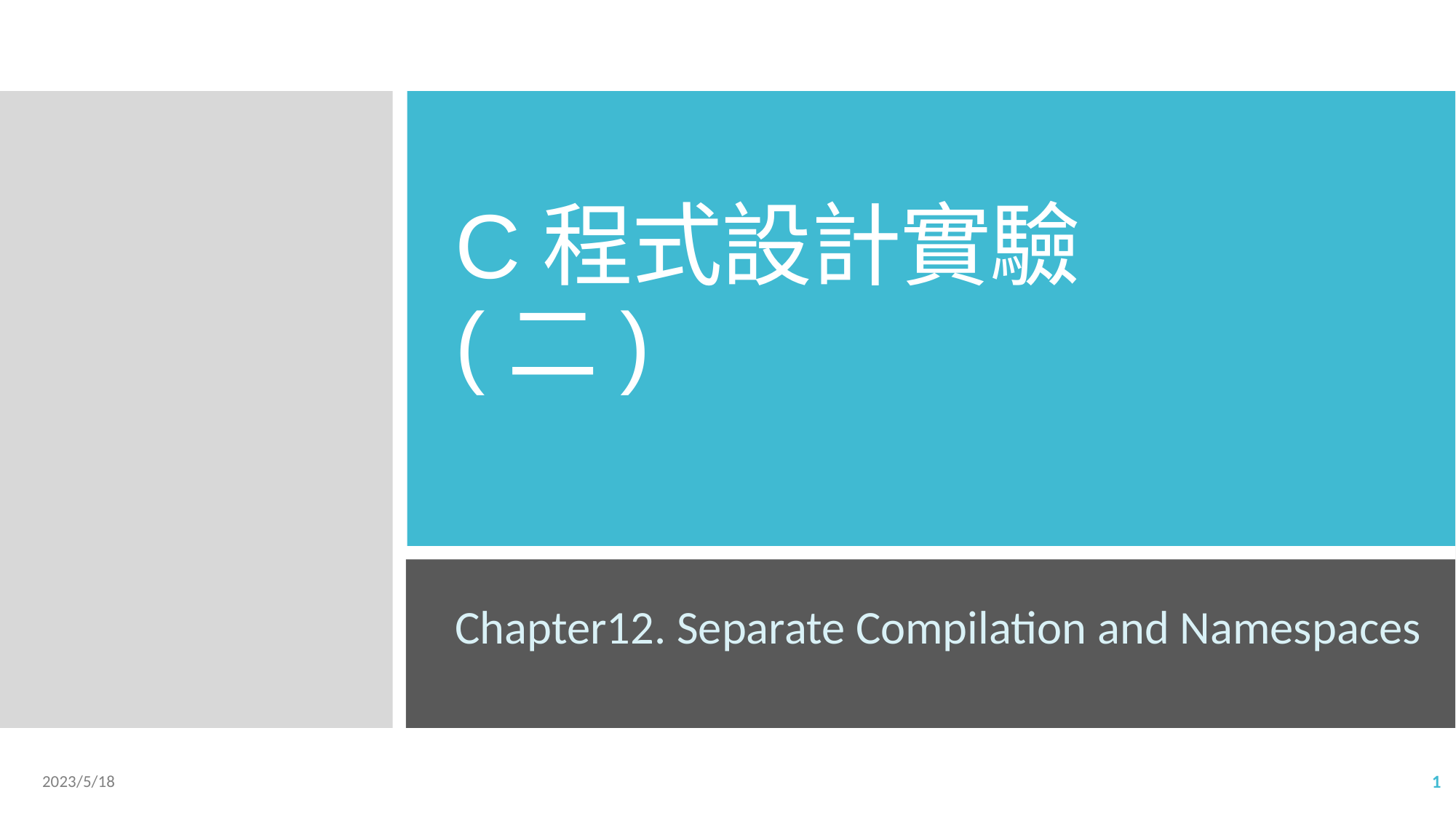

# C程式設計實驗(二)

Chapter12. Separate Compilation and Namespaces
2023/5/18
1